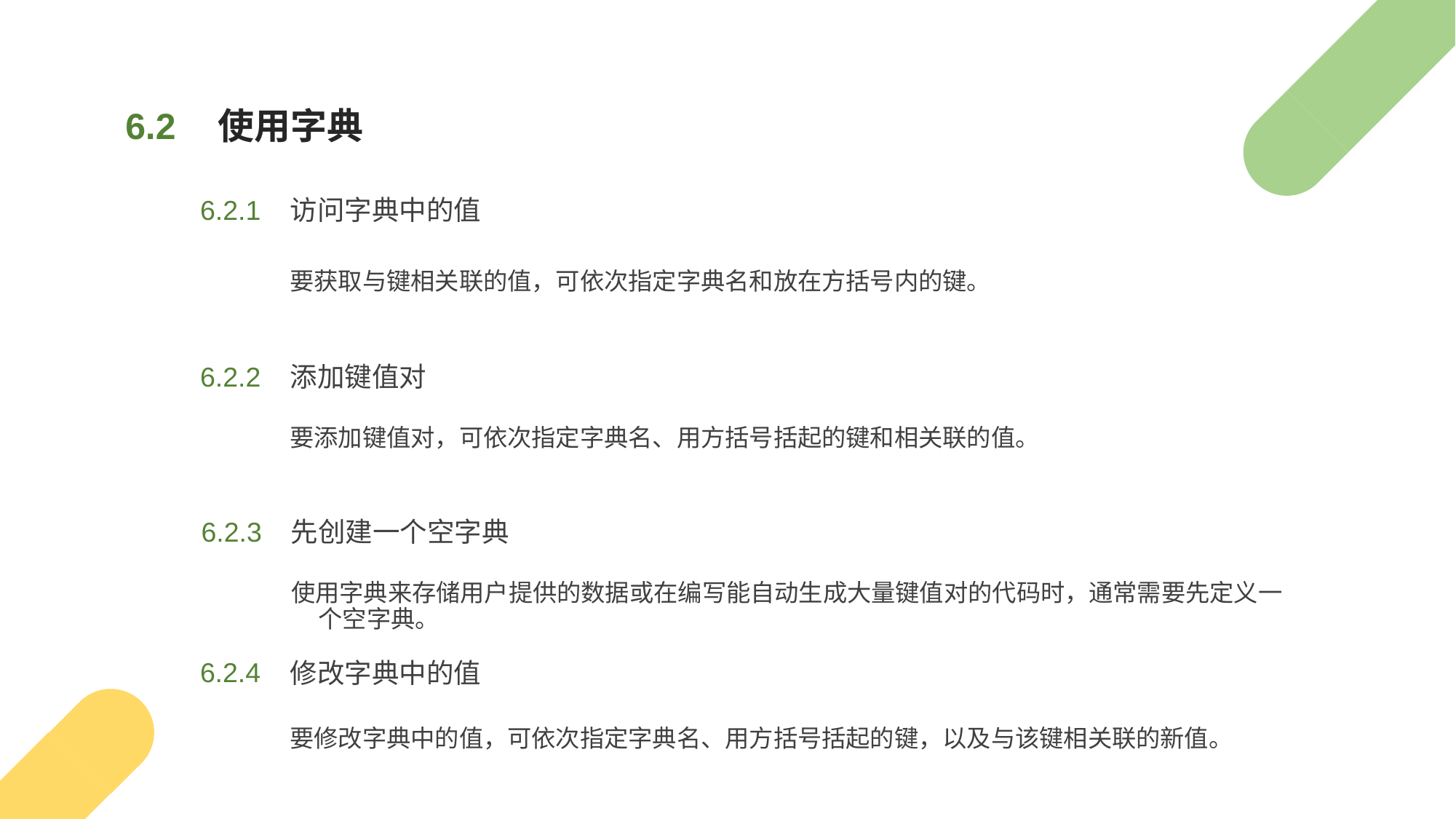

使用字典
6.2
6.2.1
访问字典中的值
要获取与键相关联的值，可依次指定字典名和放在方括号内的键。
添加键值对
6.2.2
要添加键值对，可依次指定字典名、用方括号括起的键和相关联的值。
先创建一个空字典
6.2.3
使用字典来存储用户提供的数据或在编写能自动生成大量键值对的代码时，通常需要先定义一个空字典。
6.2.4
修改字典中的值
要修改字典中的值，可依次指定字典名、用方括号括起的键，以及与该键相关联的新值。